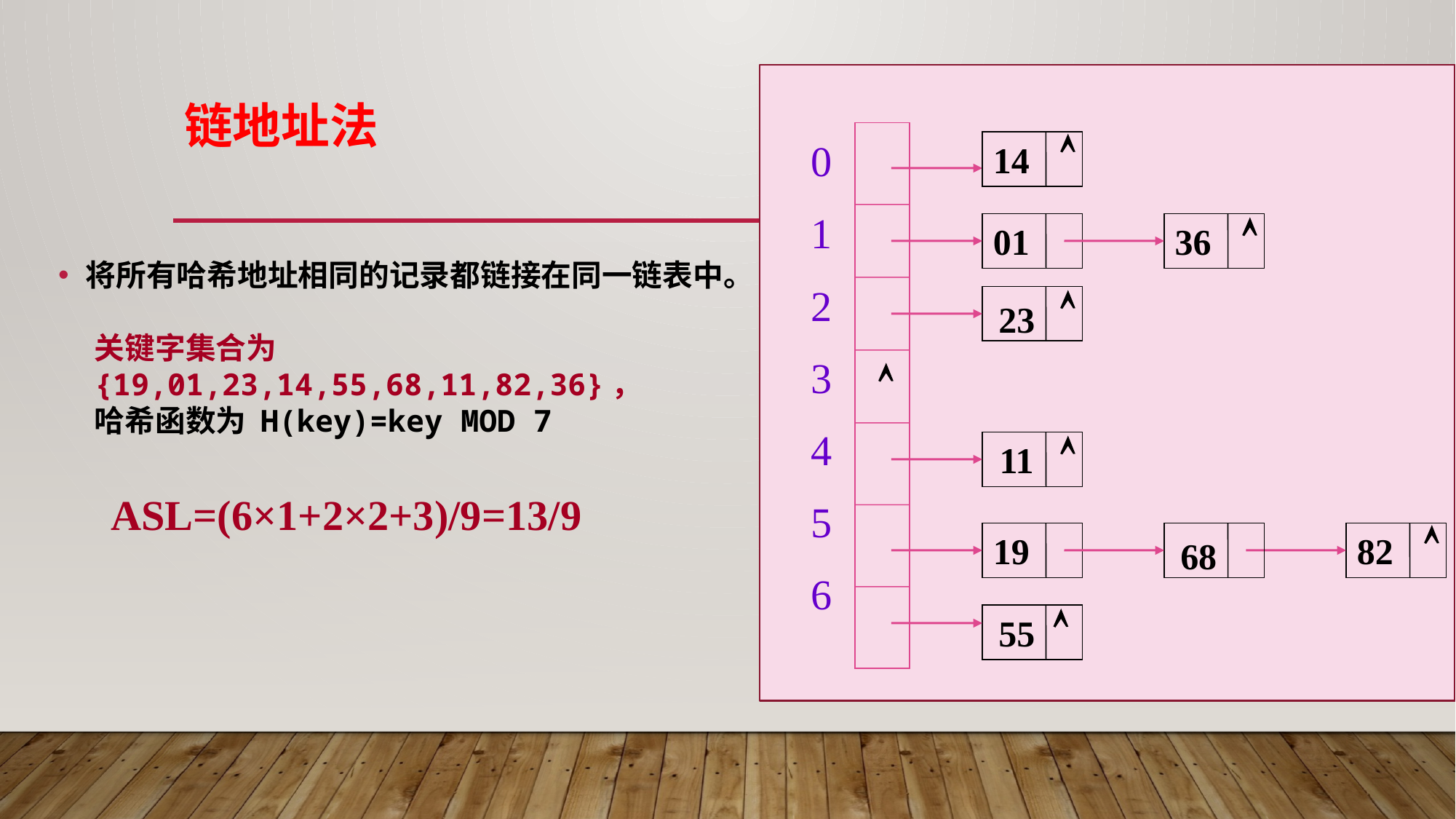

# 链地址法

0
1
2
3
4
5
6

∧
14

∧
01

36

将所有哈希地址相同的记录都链接在同一链表中。
∧

23

关键字集合为
{19,01,23,14,55,68,11,82,36}，
哈希函数为 H(key)=key MOD 7
∧
∧

11

ASL=(6×1+2×2+3)/9=13/9
∧
19

82

68

∧

55